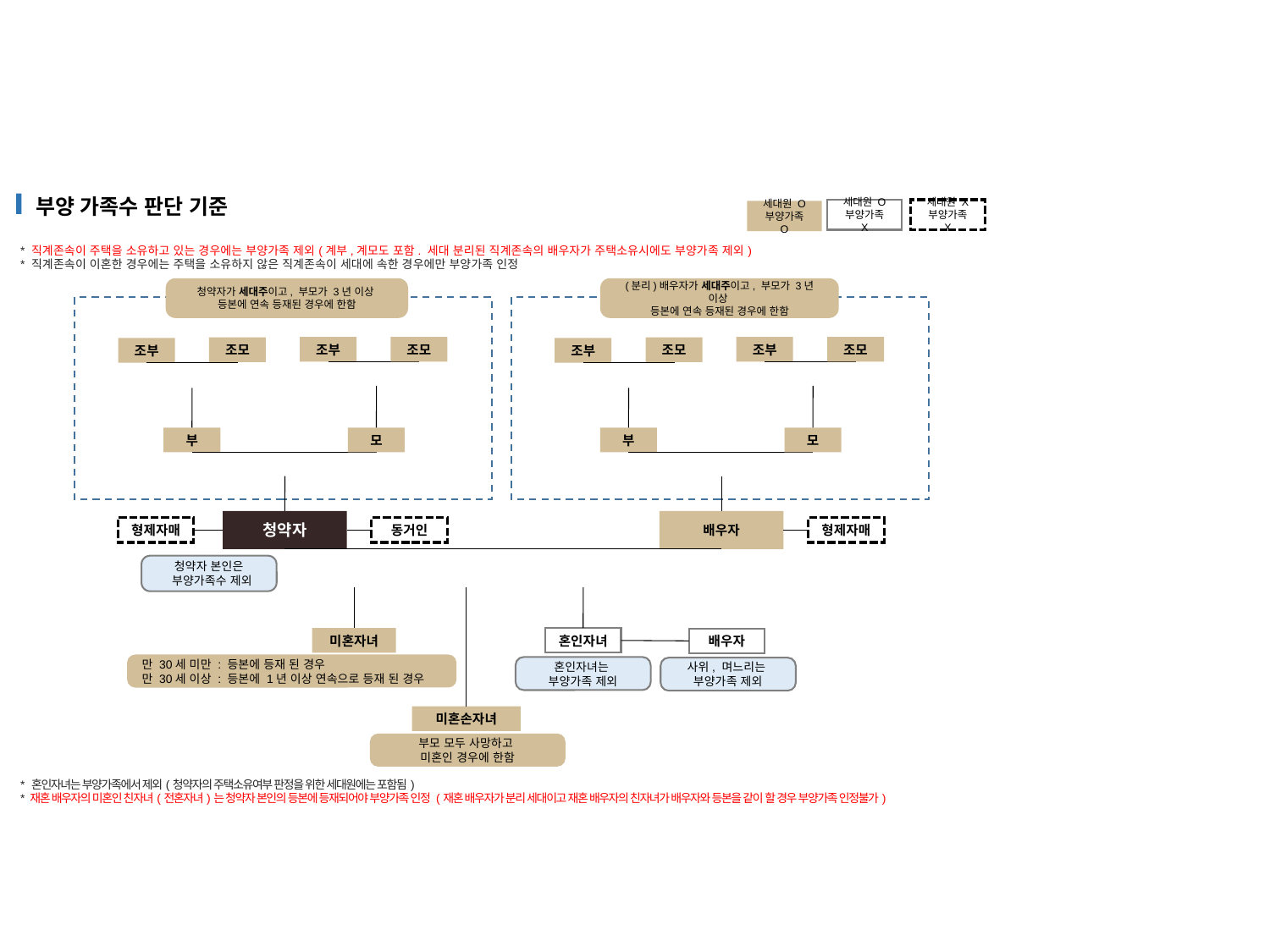

부양 가족수 판단 기준

세대원 O
부양가족 X
세대원 X
부양가족 X
세대원 O
부양가족 O
* 직계존속이 주택을 소유하고 있는 경우에는 부양가족 제외(계부,계모도 포함. 세대 분리된 직계존속의 배우자가 주택소유시에도 부양가족 제외)
* 직계존속이 이혼한 경우에는 주택을 소유하지 않은 직계존속이 세대에 속한 경우에만 부양가족 인정
청약자가 세대주이고, 부모가 3년 이상
등본에 연속 등재된 경우에 한함
(분리)배우자가 세대주이고, 부모가 3년 이상
등본에 연속 등재된 경우에 한함

조부
조모
조부
조모
조모
조모
조부
조부
부
모
부
모
청약자
배우자
형제자매
동거인
형제자매
청약자 본인은
 부양가족수 제외
미혼자녀
혼인자녀
배우자
만 30세 미만 : 등본에 등재 된 경우
만 30세 이상 : 등본에 1년 이상 연속으로 등재 된 경우
혼인자녀는
부양가족 제외
사위, 며느리는
부양가족 제외
미혼손자녀
부모 모두 사망하고
미혼인 경우에 한함
* 혼인자녀는 부양가족에서 제외(청약자의 주택소유여부 판정을 위한 세대원에는 포함됨)
* 재혼 배우자의 미혼인 친자녀(전혼자녀)는 청약자 본인의 등본에 등재되어야 부양가족 인정 (재혼 배우자가 분리 세대이고 재혼 배우자의 친자녀가 배우자와 등본을 같이 할 경우 부양가족 인정불가)